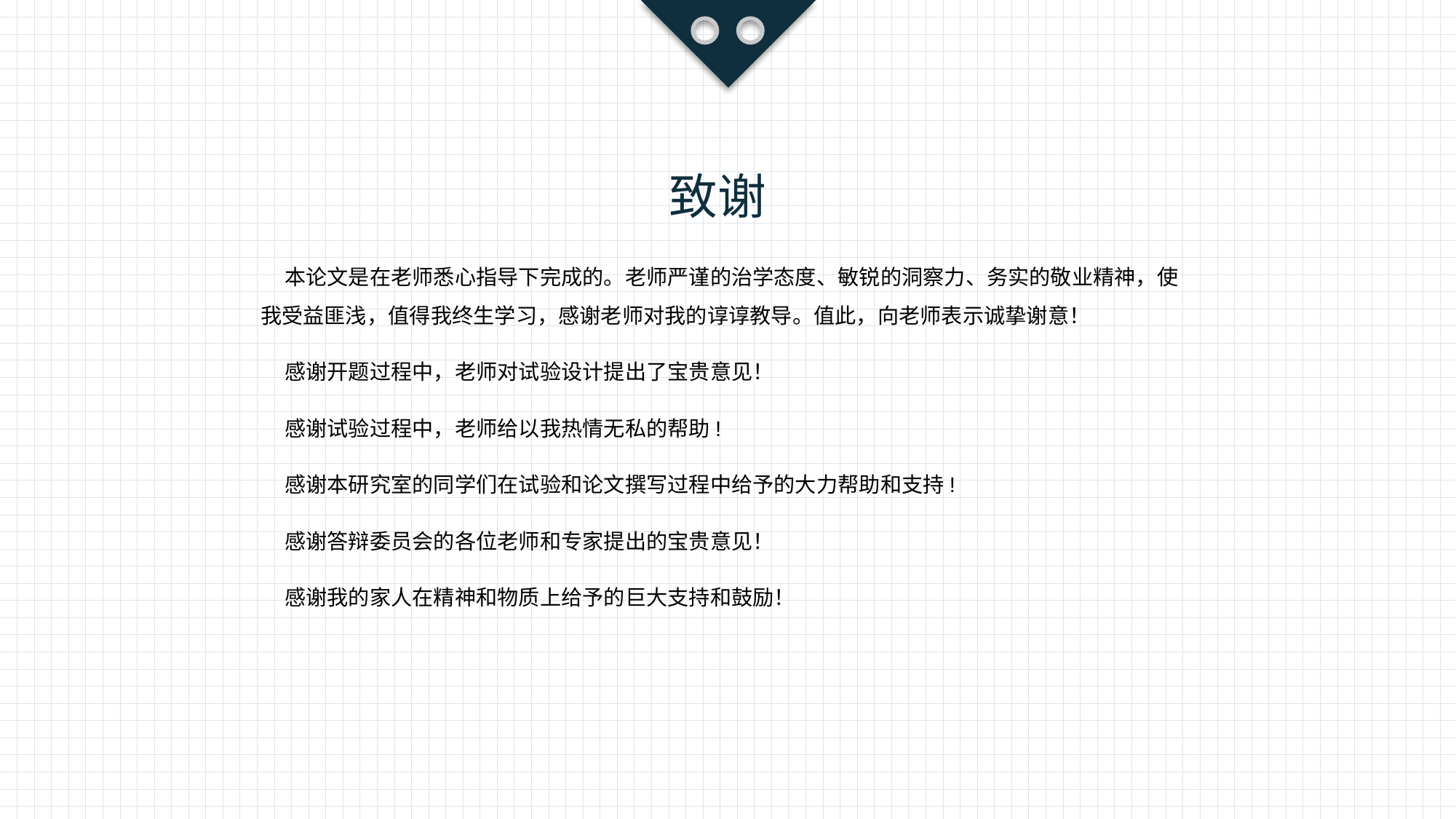

致谢
    本论文是在老师悉心指导下完成的。老师严谨的治学态度、敏锐的洞察力、务实的敬业精神，使我受益匪浅，值得我终生学习，感谢老师对我的谆谆教导。值此，向老师表示诚挚谢意！
    感谢开题过程中，老师对试验设计提出了宝贵意见！
    感谢试验过程中，老师给以我热情无私的帮助!
    感谢本研究室的同学们在试验和论文撰写过程中给予的大力帮助和支持!
    感谢答辩委员会的各位老师和专家提出的宝贵意见！
    感谢我的家人在精神和物质上给予的巨大支持和鼓励！